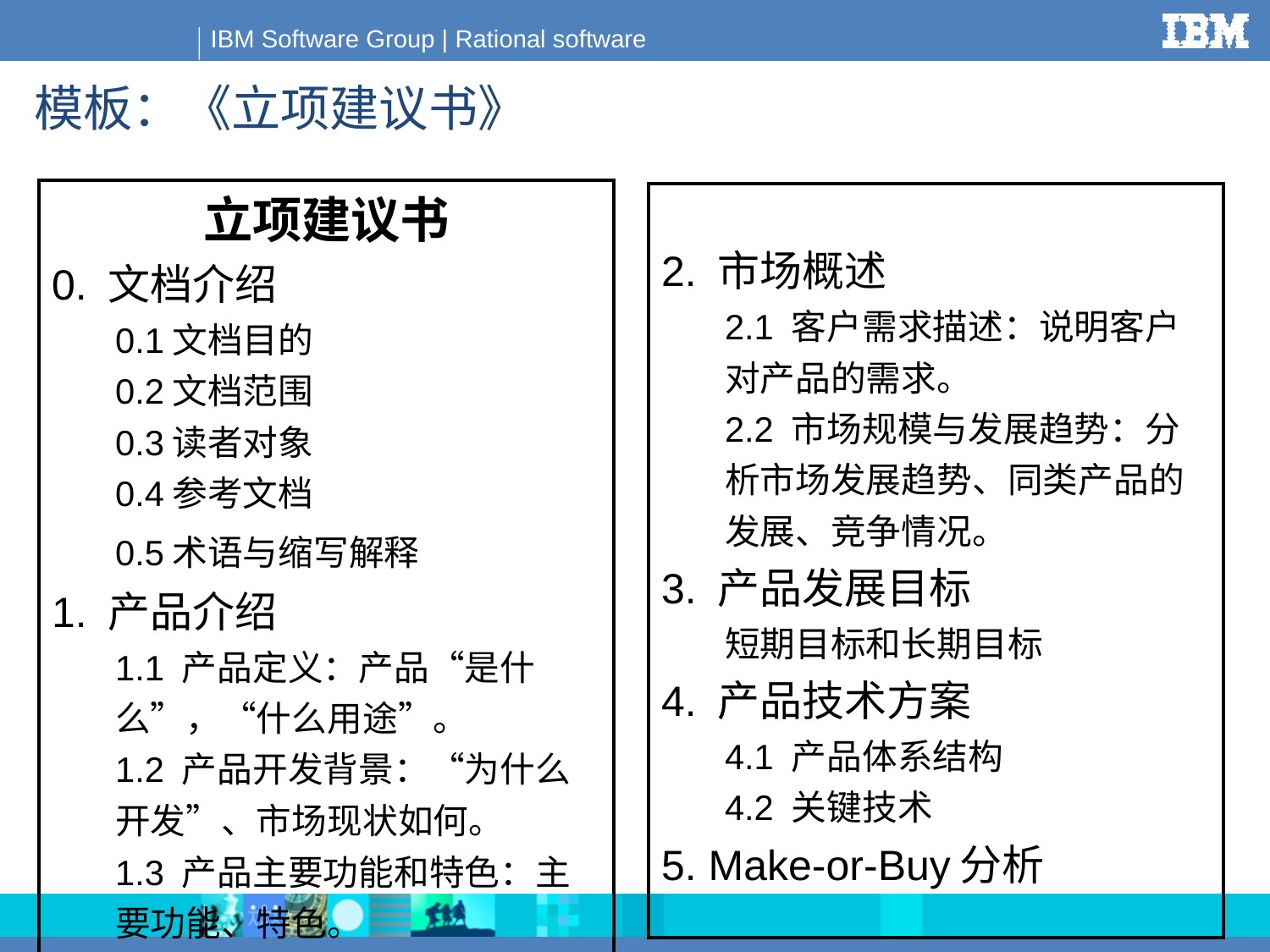

# 模板：《立项建议书》
| 立项建议书 0. 文档介绍 0.1文档目的 0.2文档范围 0.3读者对象 0.4参考文档 0.5术语与缩写解释 1. 产品介绍 1.1 产品定义：产品“是什么”，“什么用途”。 1.2 产品开发背景：“为什么开发”、市场现状如何。 1.3 产品主要功能和特色：主要功能、特色。 1.4 产品范围：适用范围 |
| --- |
| 2. 市场概述 2.1 客户需求描述：说明客户对产品的需求。 2.2 市场规模与发展趋势：分析市场发展趋势、同类产品的发展、竞争情况。 3. 产品发展目标 短期目标和长期目标 4. 产品技术方案 4.1 产品体系结构 4.2 关键技术 5. Make-or-Buy分析 |
| --- |